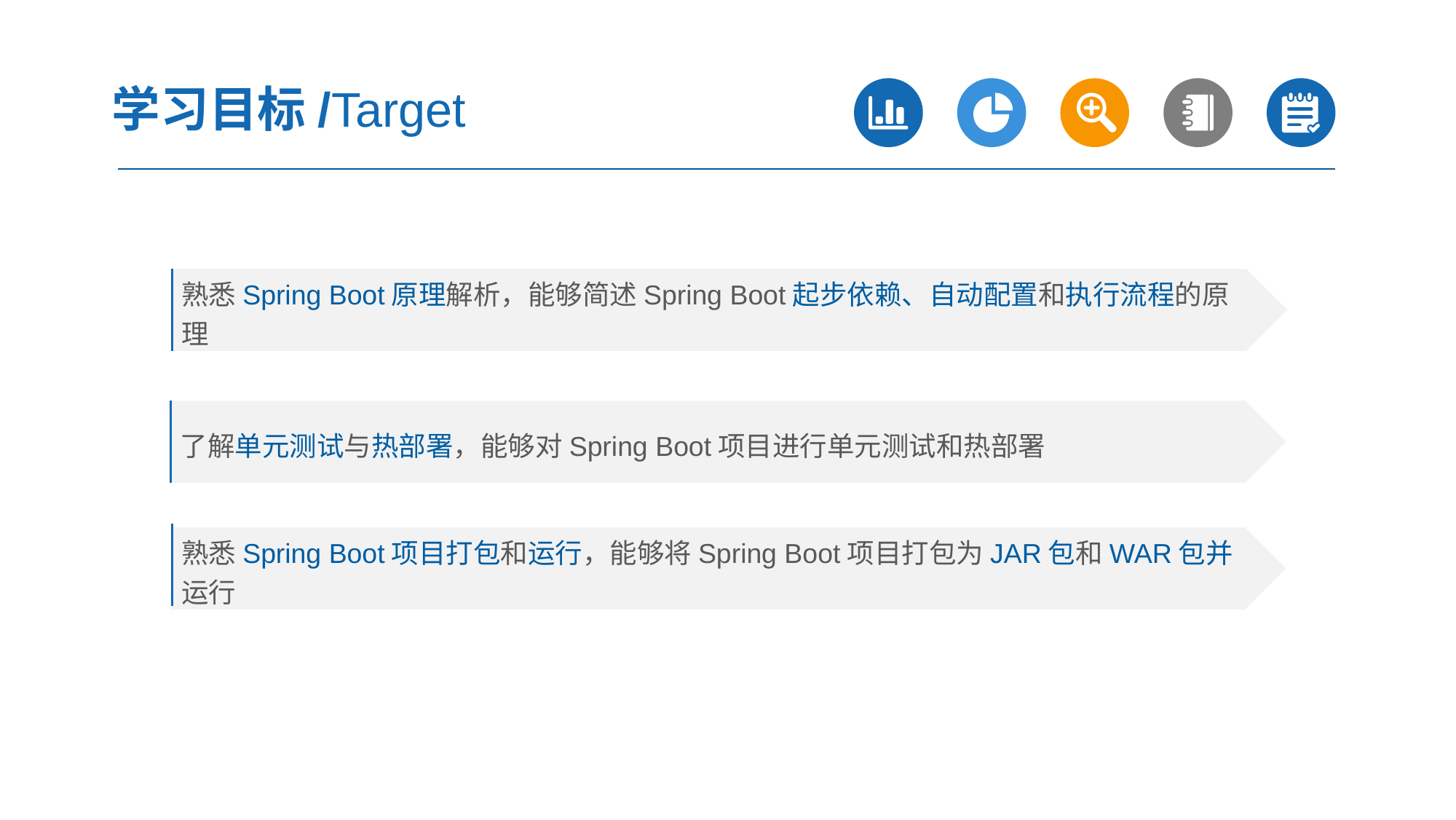

学习目标/Target

熟悉Spring Boot原理解析，能够简述Spring Boot起步依赖、自动配置和执行流程的原理

了解单元测试与热部署，能够对Spring Boot项目进行单元测试和热部署

熟悉Spring Boot项目打包和运行，能够将Spring Boot项目打包为JAR包和WAR包并运行